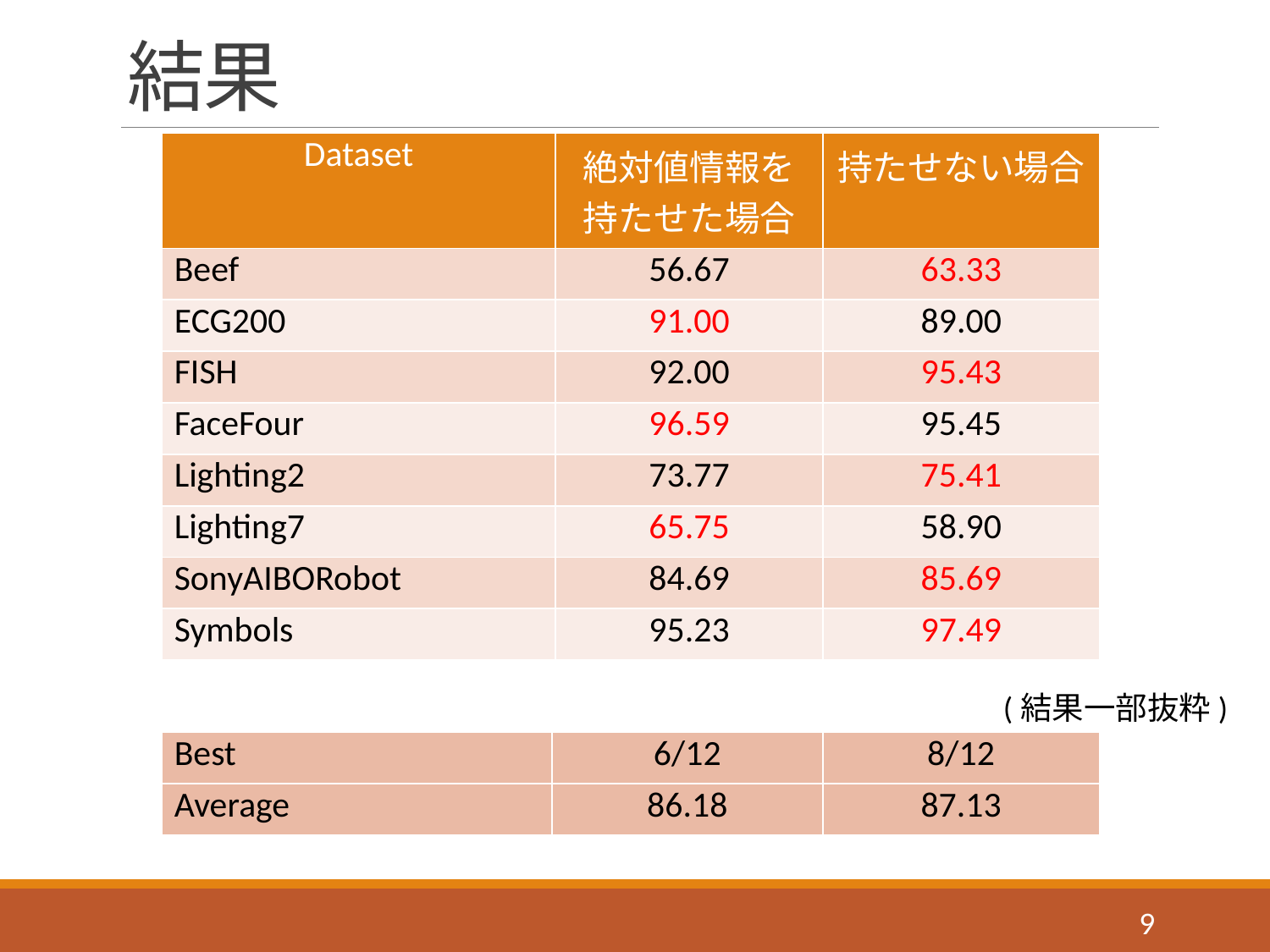

# 結果
| Dataset | 絶対値情報を持たせた場合 | 持たせない場合 |
| --- | --- | --- |
| Beef | 56.67 | 63.33 |
| ECG200 | 91.00 | 89.00 |
| FISH | 92.00 | 95.43 |
| FaceFour | 96.59 | 95.45 |
| Lighting2 | 73.77 | 75.41 |
| Lighting7 | 65.75 | 58.90 |
| SonyAIBORobot | 84.69 | 85.69 |
| Symbols | 95.23 | 97.49 |
(結果一部抜粋)
| Best | 6/12 | 8/12 |
| --- | --- | --- |
| Average | 86.18 | 87.13 |

9